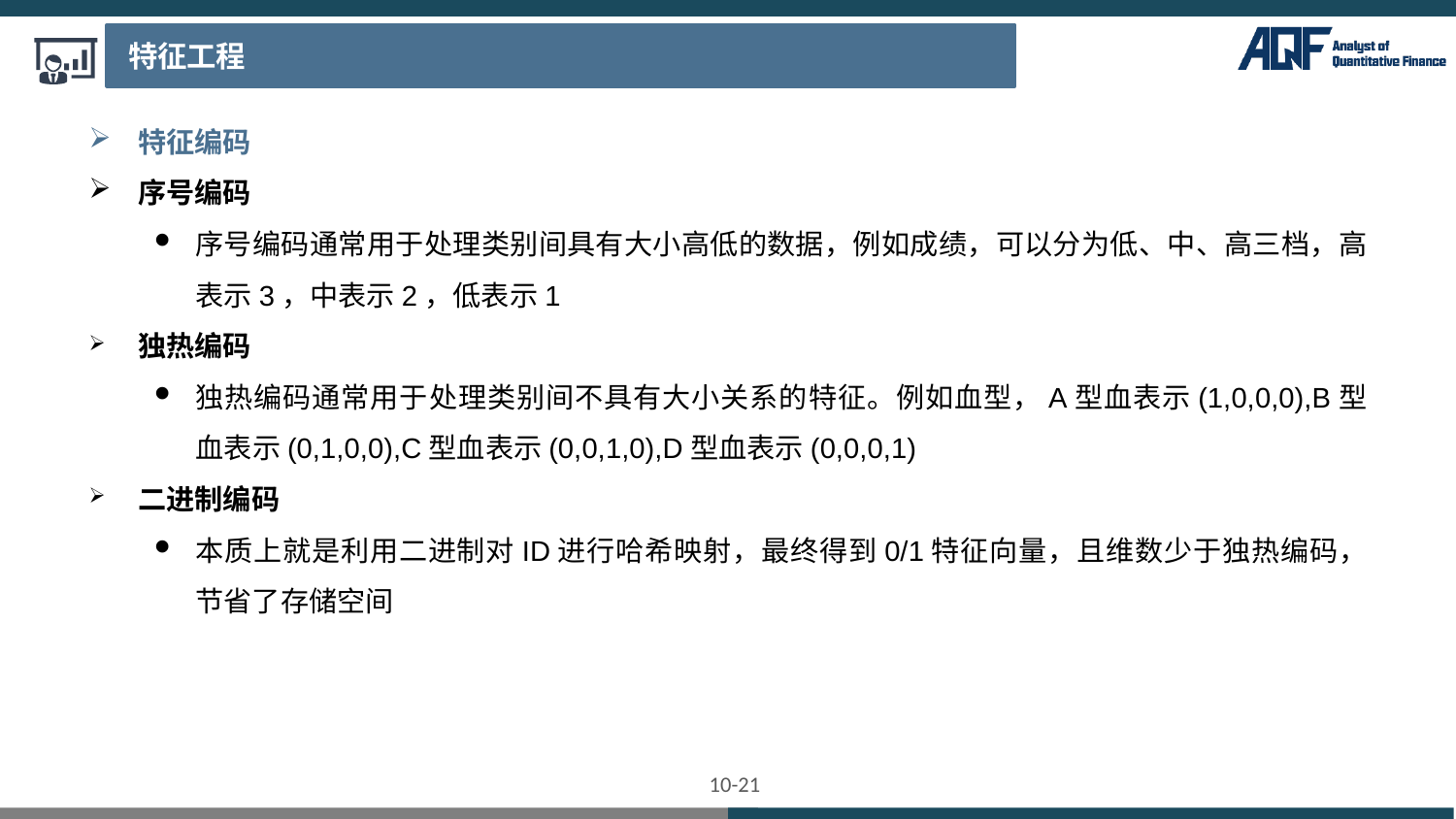

特征工程
特征编码
序号编码
序号编码通常用于处理类别间具有大小高低的数据，例如成绩，可以分为低、中、高三档，高表示3，中表示2，低表示1
独热编码
独热编码通常用于处理类别间不具有大小关系的特征。例如血型，A型血表示(1,0,0,0),B型血表示(0,1,0,0),C型血表示(0,0,1,0),D型血表示(0,0,0,1)
二进制编码
本质上就是利用二进制对ID进行哈希映射，最终得到0/1特征向量，且维数少于独热编码，节省了存储空间